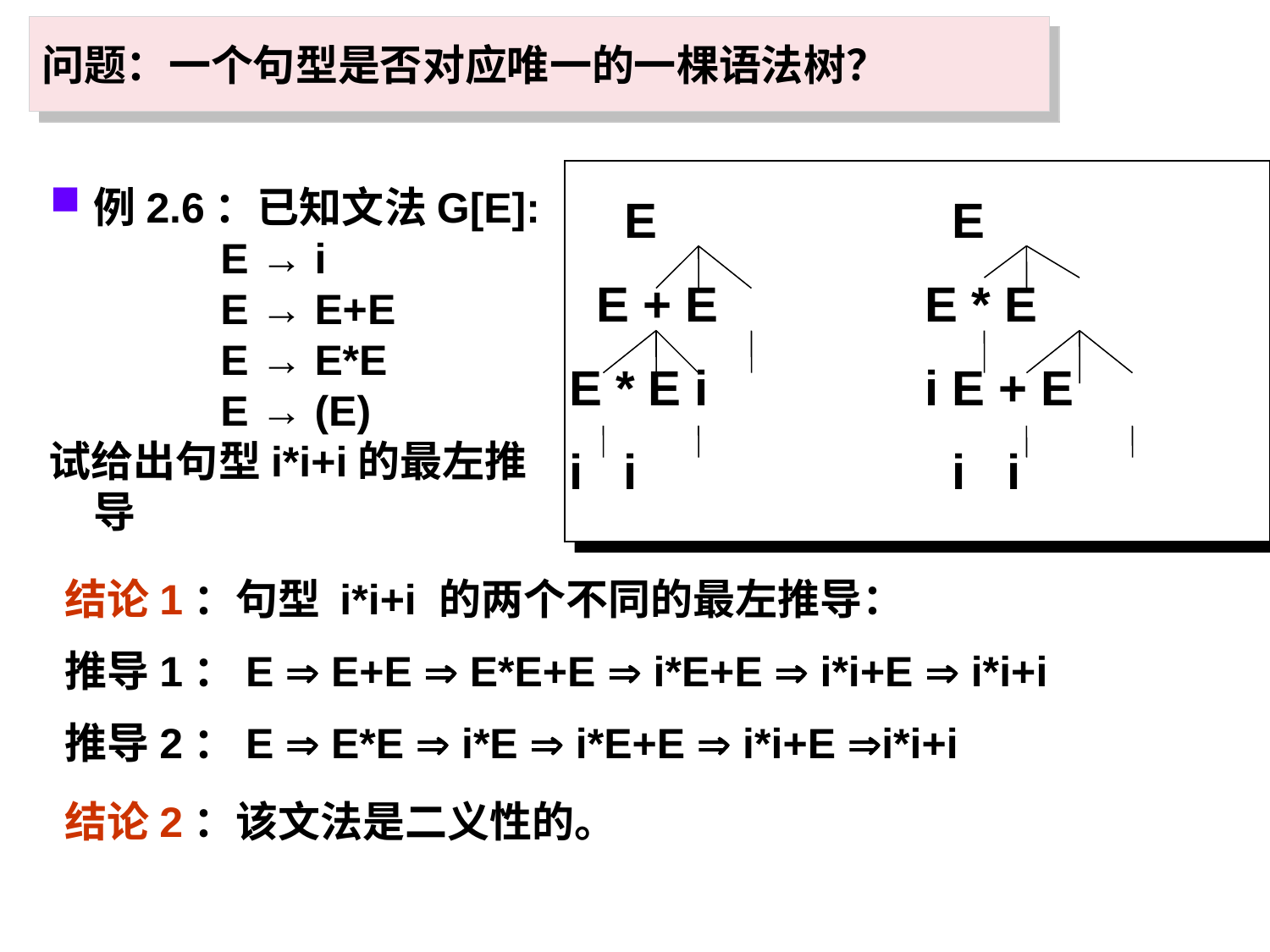

问题：一个句型是否对应唯一的一棵语法树？

例2.6：已知文法G[E]:
	E → i
		E → E+E
		E → E*E
		E → (E)
试给出句型i*i+i的最左推导
      E
    E + E
  E * E i
  i   i
      E
    E * E
    i E + E
      i   i

结论1：句型 i*i+i 的两个不同的最左推导：
推导1：E ⇒ E+E ⇒ E*E+E ⇒ i*E+E ⇒ i*i+E ⇒ i*i+i
推导2：E ⇒ E*E ⇒ i*E ⇒ i*E+E ⇒ i*i+E ⇒i*i+i
结论2：该文法是二义性的。